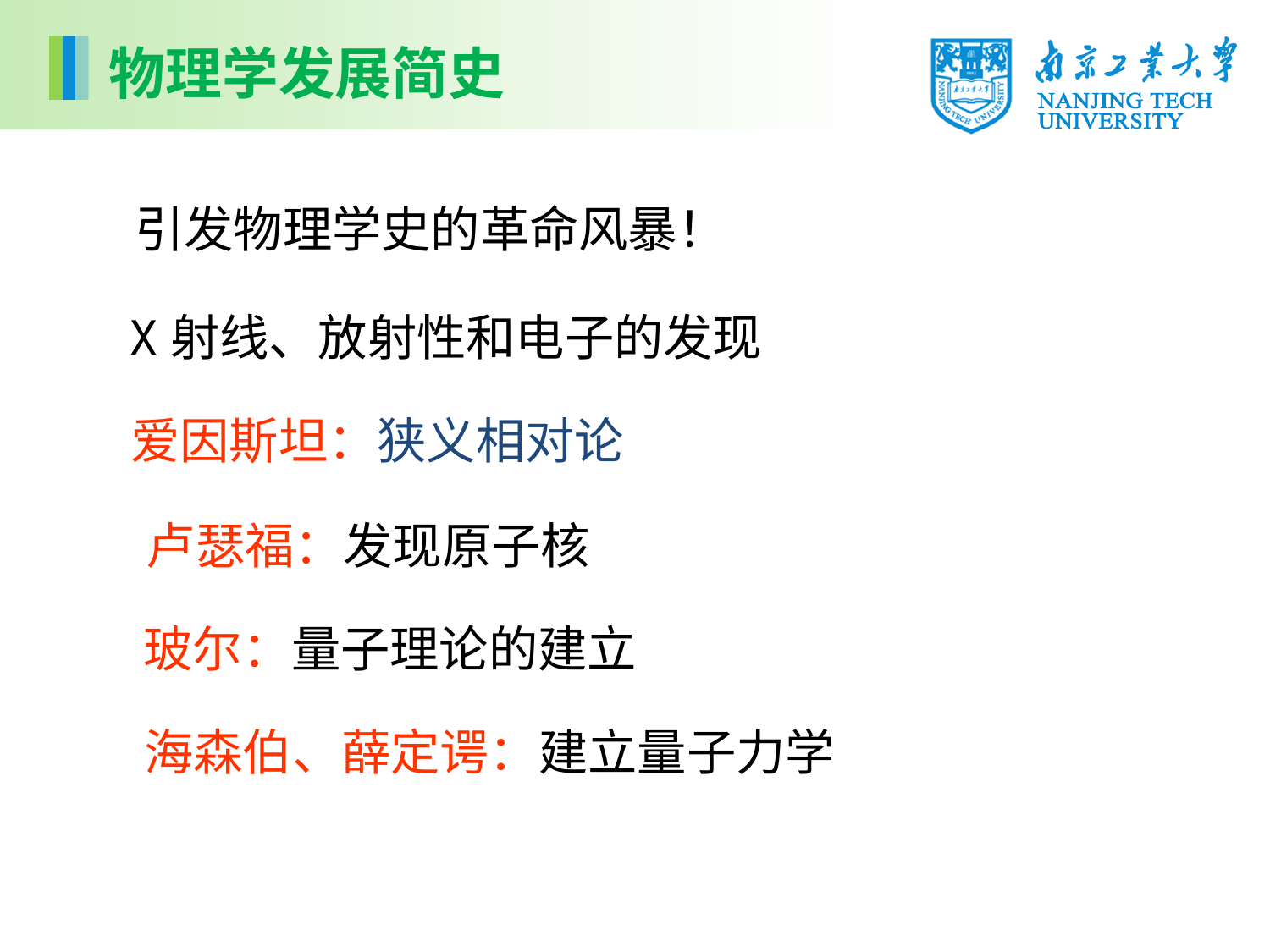

物理学发展简史
引发物理学史的革命风暴！
X射线、放射性和电子的发现
爱因斯坦：狭义相对论
卢瑟福：发现原子核
玻尔：量子理论的建立
海森伯、薛定谔：建立量子力学